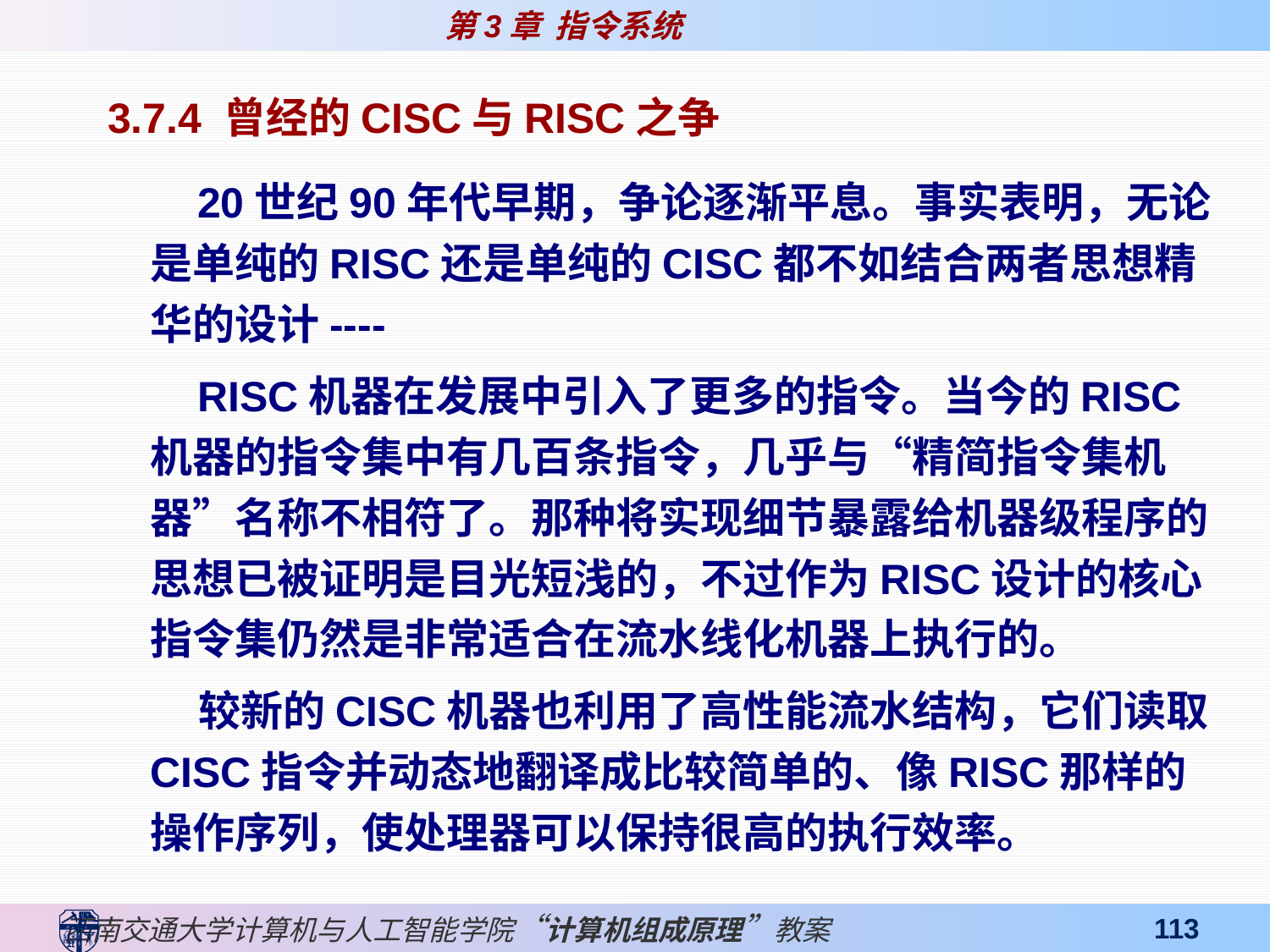

3.7.4 曾经的CISC与RISC之争
    20世纪90年代早期，争论逐渐平息。事实表明，无论是单纯的RISC还是单纯的CISC都不如结合两者思想精华的设计----
    RISC机器在发展中引入了更多的指令。当今的RISC机器的指令集中有几百条指令，几乎与“精简指令集机器”名称不相符了。那种将实现细节暴露给机器级程序的思想已被证明是目光短浅的，不过作为RISC设计的核心指令集仍然是非常适合在流水线化机器上执行的。
    较新的CISC机器也利用了高性能流水结构，它们读取CISC指令并动态地翻译成比较简单的、像RISC那样的操作序列，使处理器可以保持很高的执行效率。